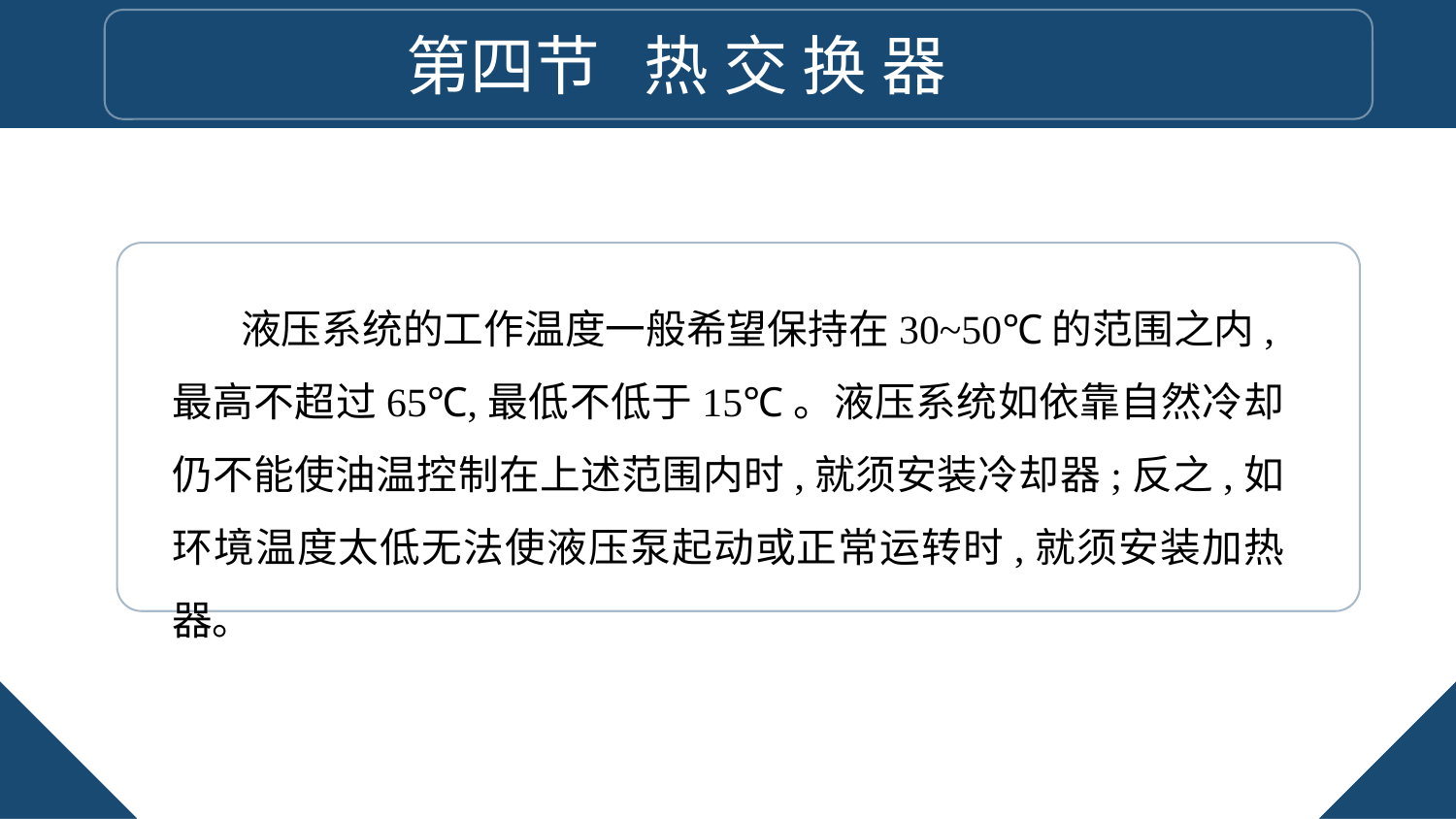

第四节   热 交 换 器

液压系统的工作温度一般希望保持在30~50℃的范围之内,最高不超过65℃,最低不低于15℃。液压系统如依靠自然冷却仍不能使油温控制在上述范围内时,就须安装冷却器;反之,如环境温度太低无法使液压泵起动或正常运转时,就须安装加热器。